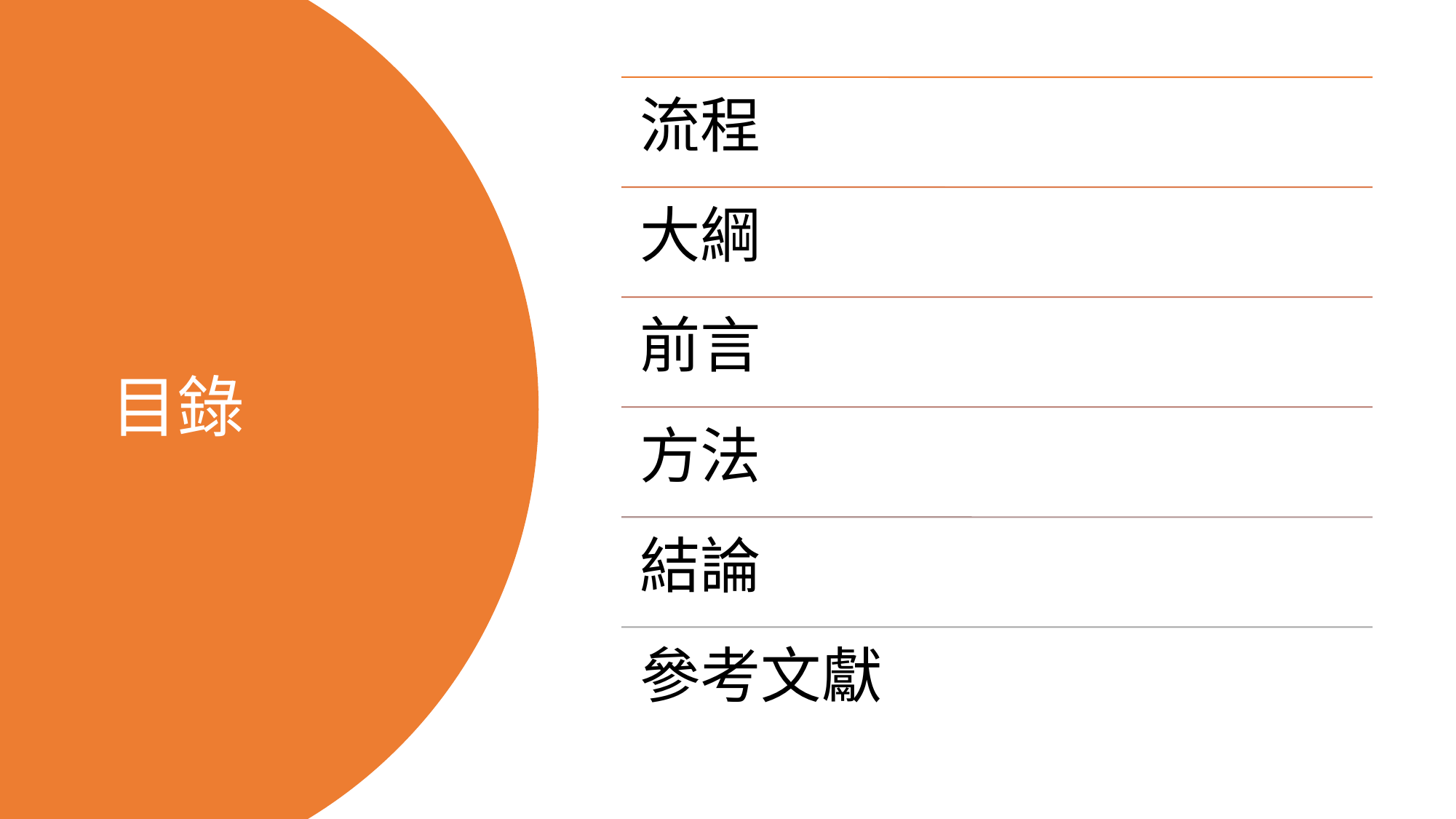

流程
大綱
前言
方法
結論
參考文獻
# 目錄